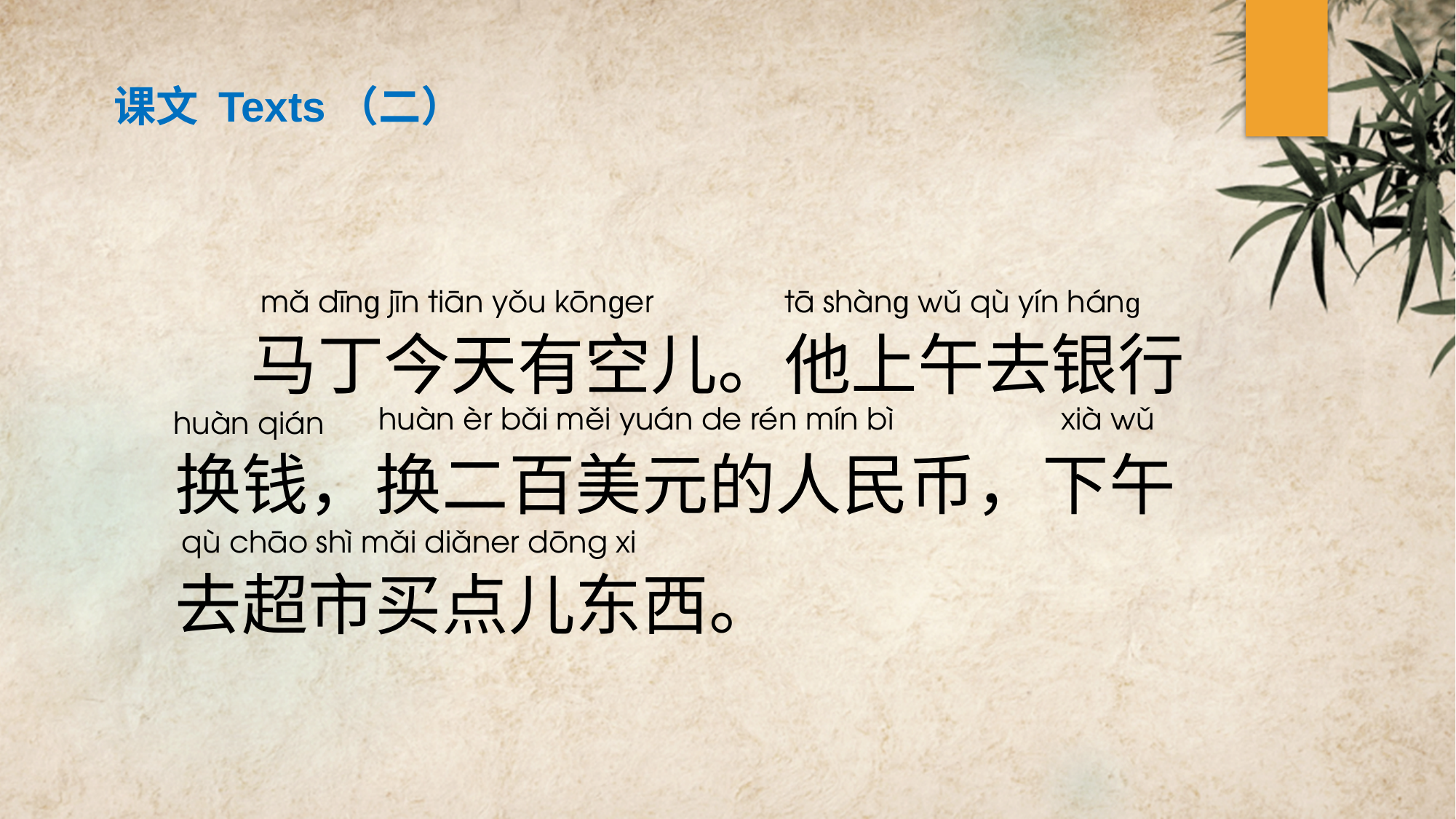

课文 Texts（二）
mǎ dīnɡ jīn tiān yǒu kōnɡer
tā shànɡ wǔ qù yín hánɡ
huàn èr bǎi měi yuán de rén mín bì
xià wǔ
huàn qián
qù chāo shì mǎi diǎner dōng xi
    马丁今天有空儿。他上午去银行换钱，换二百美元的人民币，下午去超市买点儿东西。